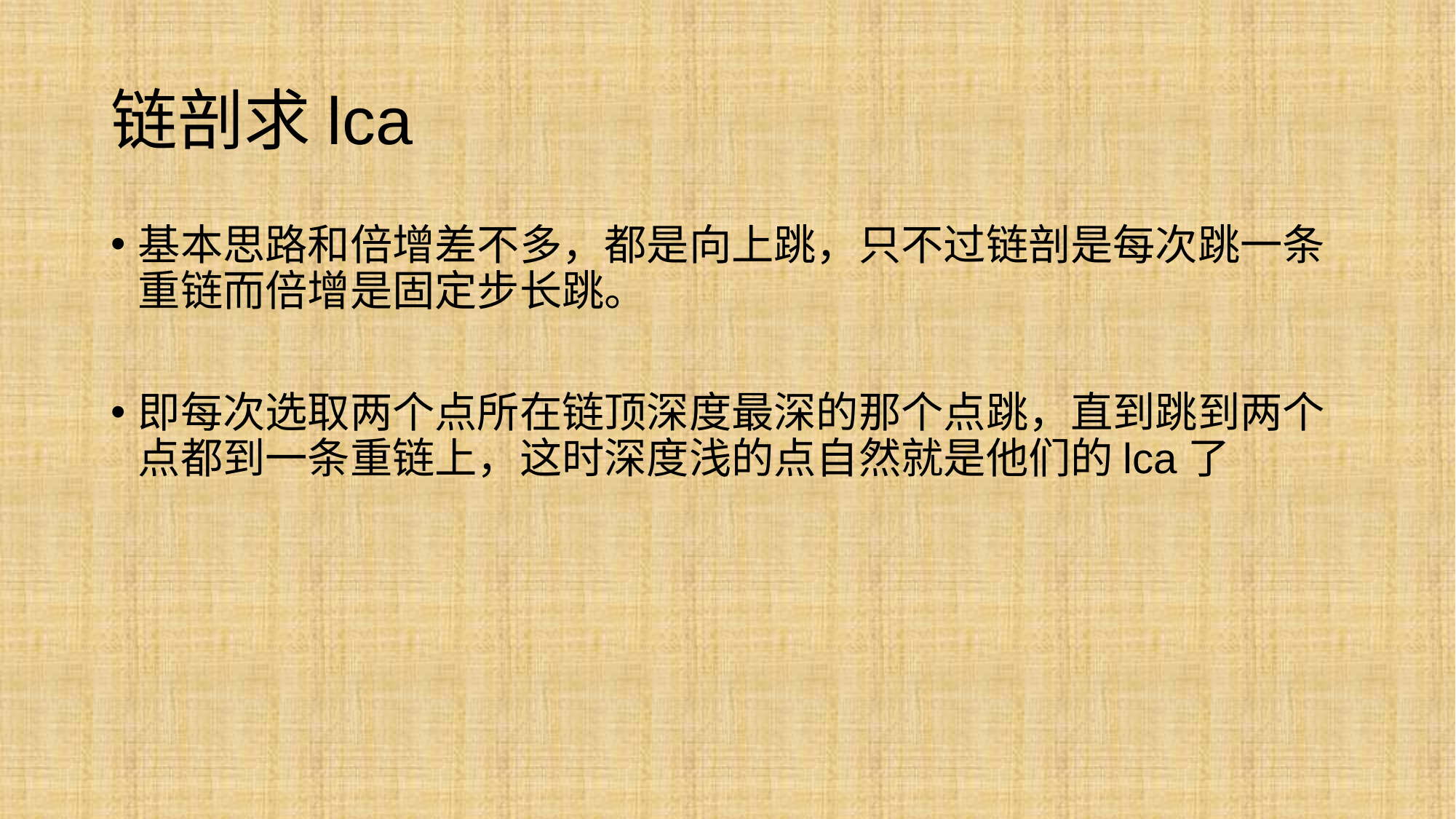

# 链剖求lca
基本思路和倍增差不多，都是向上跳，只不过链剖是每次跳一条重链而倍增是固定步长跳。

即每次选取两个点所在链顶深度最深的那个点跳，直到跳到两个点都到一条重链上，这时深度浅的点自然就是他们的lca了